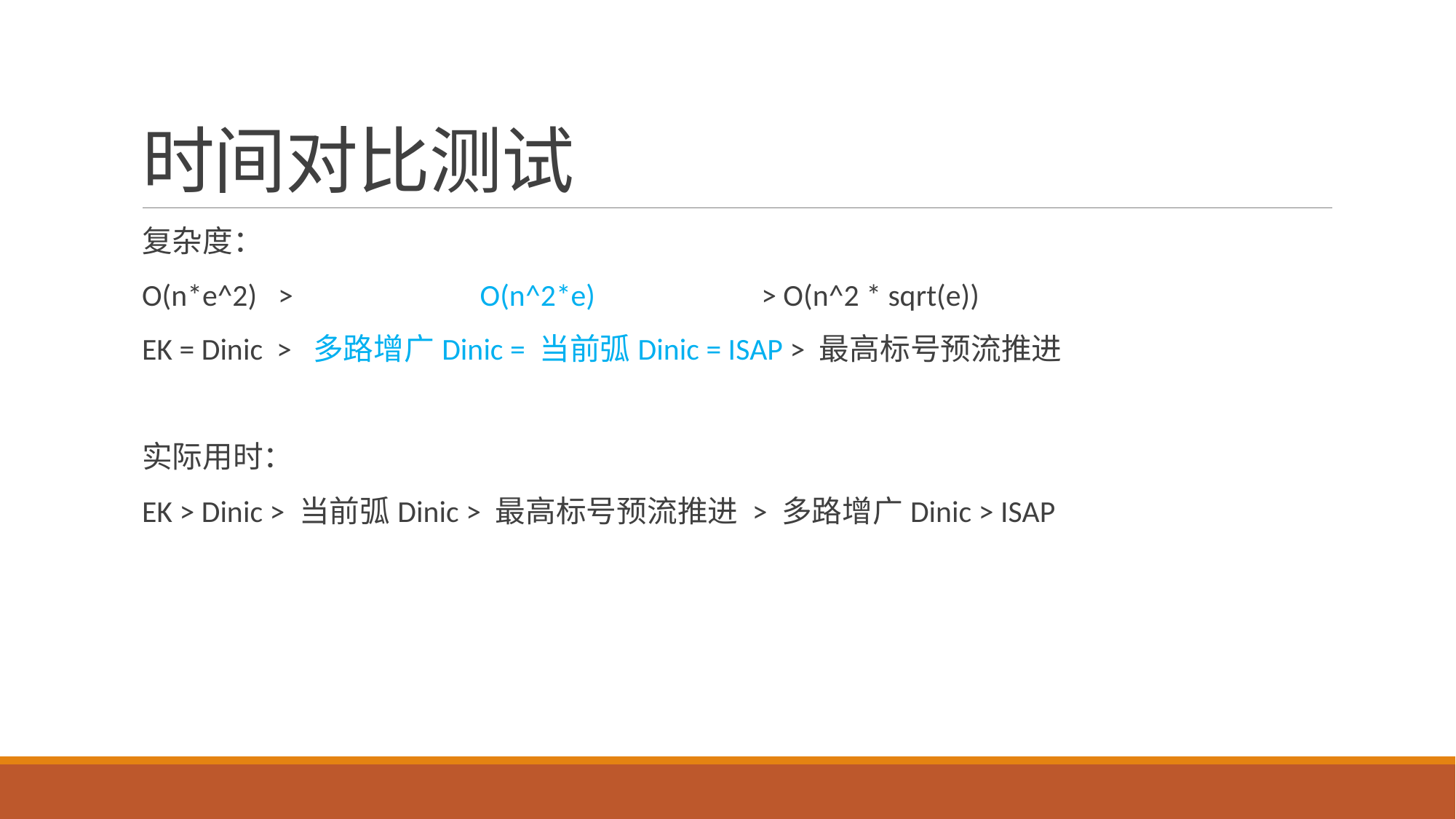

# 时间对比测试
复杂度：
O(n*e^2)   >                           O(n^2*e)                        > O(n^2 * sqrt(e))
EK = Dinic  >  多路增广Dinic = 当前弧Dinic = ISAP > 最高标号预流推进

实际用时：
EK > Dinic > 当前弧Dinic > 最高标号预流推进 > 多路增广Dinic > ISAP